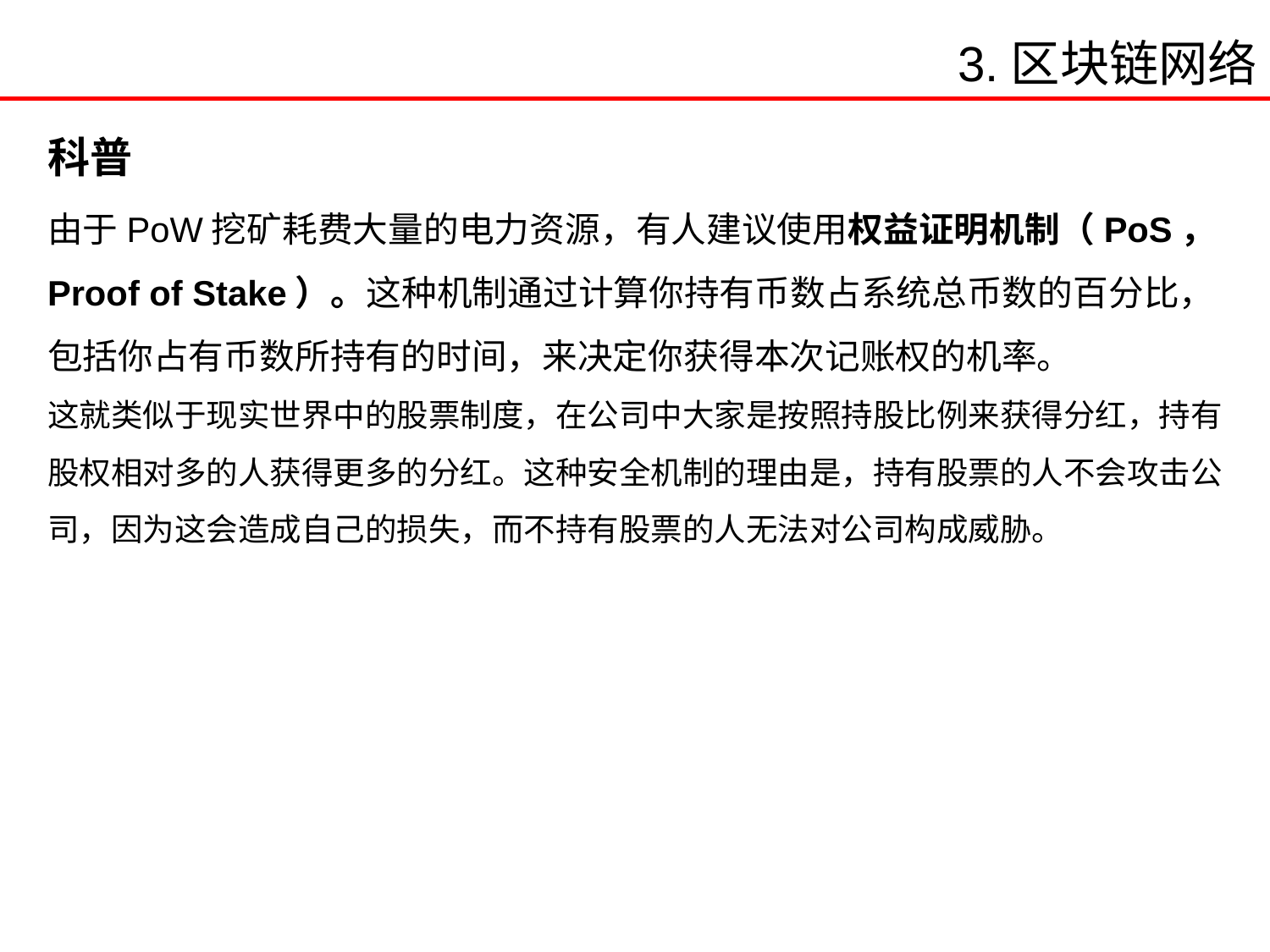

3.区块链网络
科普
由于PoW挖矿耗费大量的电力资源，有人建议使用权益证明机制（PoS，Proof of Stake）。这种机制通过计算你持有币数占系统总币数的百分比，包括你占有币数所持有的时间，来决定你获得本次记账权的机率。
这就类似于现实世界中的股票制度，在公司中大家是按照持股比例来获得分红，持有股权相对多的人获得更多的分红。这种安全机制的理由是，持有股票的人不会攻击公司，因为这会造成自己的损失，而不持有股票的人无法对公司构成威胁。